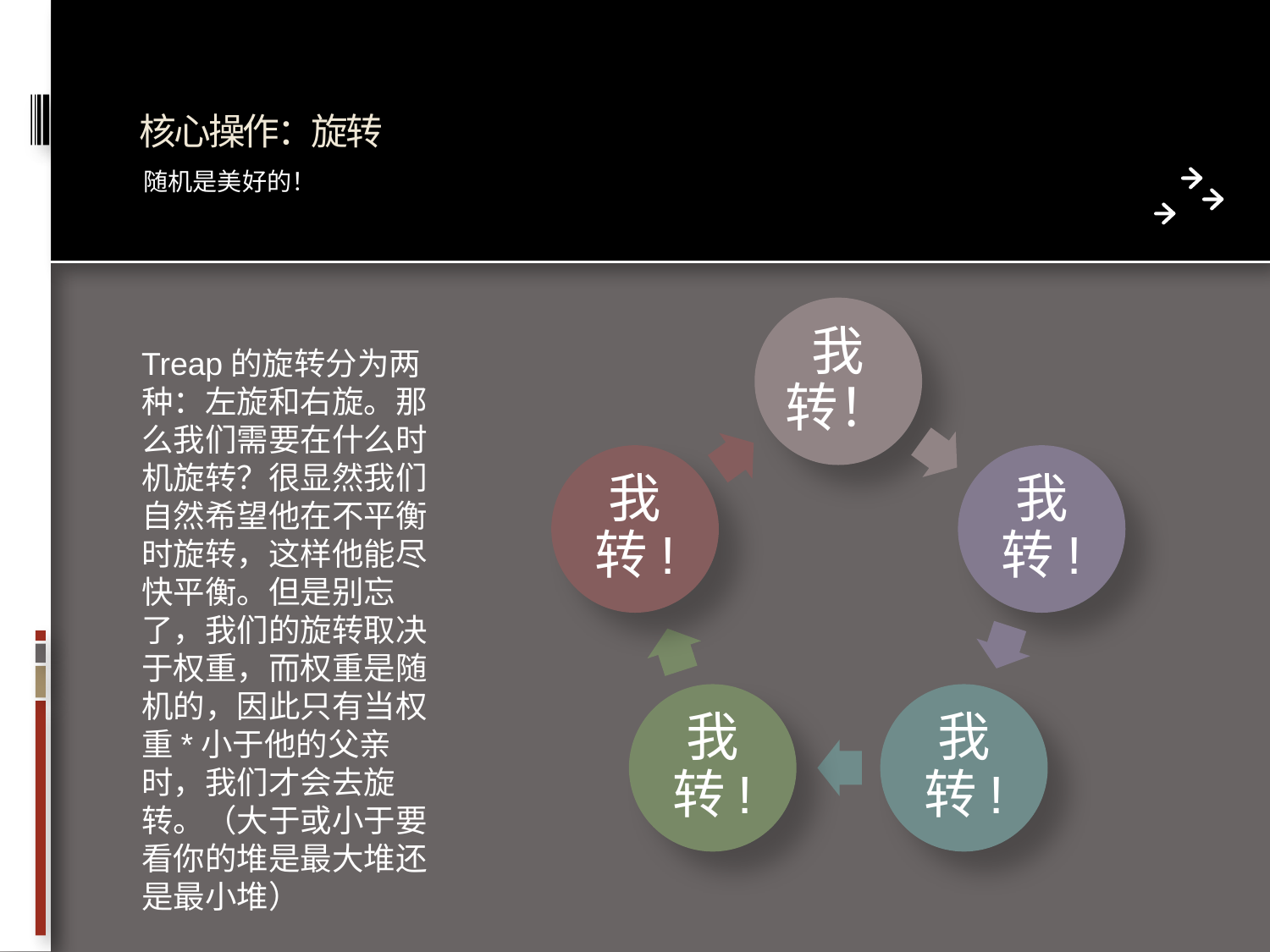

# 核心操作：旋转
随机是美好的！
我转！

我转!

我转!

我转!

我转!

Treap的旋转分为两种：左旋和右旋。那么我们需要在什么时机旋转？很显然我们自然希望他在不平衡时旋转，这样他能尽快平衡。但是别忘了，我们的旋转取决于权重，而权重是随机的，因此只有当权重*小于他的父亲时，我们才会去旋转。（大于或小于要看你的堆是最大堆还是最小堆）